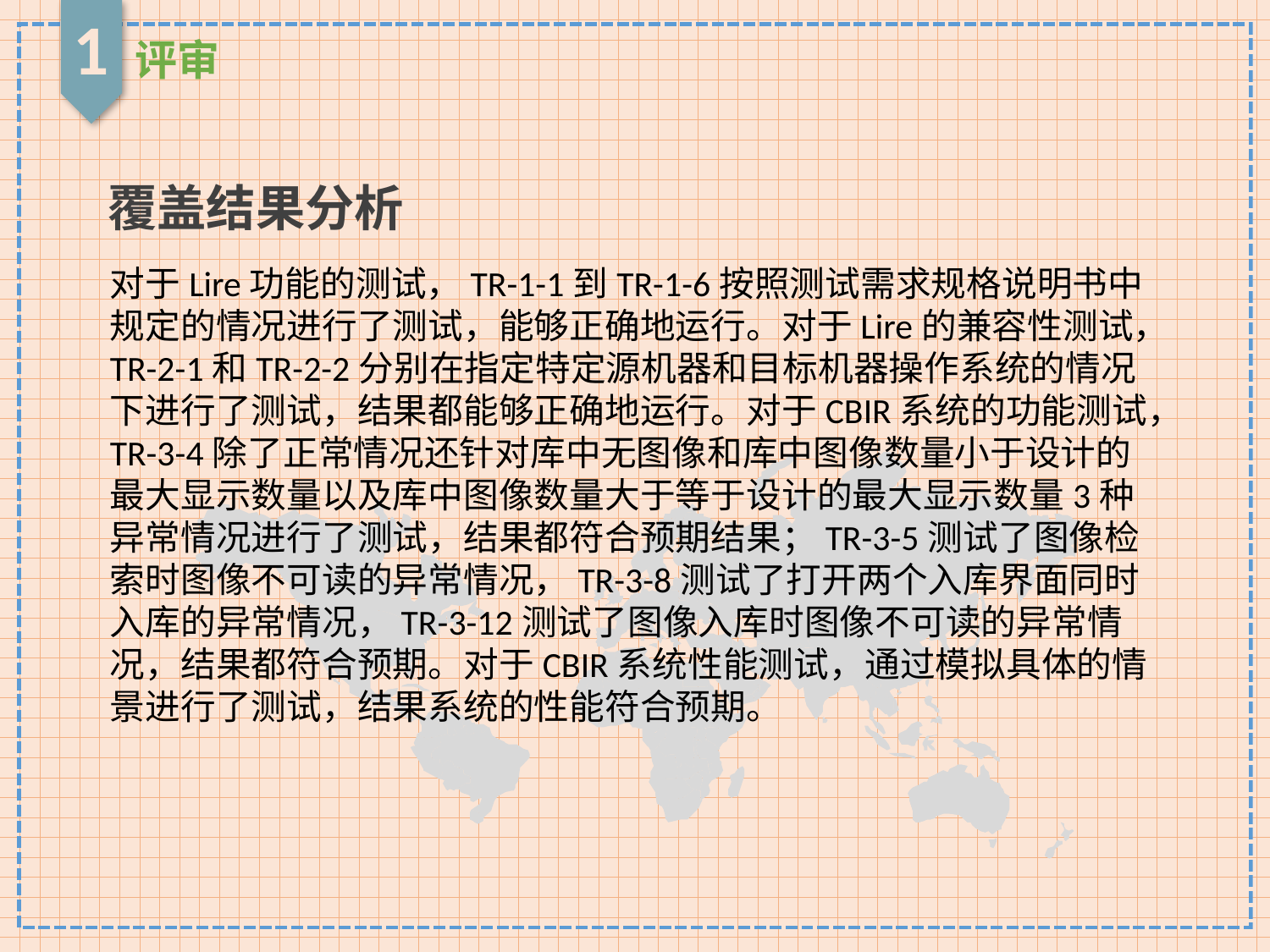

1
评审

覆盖结果分析
对于Lire功能的测试，TR-1-1到TR-1-6按照测试需求规格说明书中规定的情况进行了测试，能够正确地运行。对于Lire的兼容性测试，TR-2-1和TR-2-2分别在指定特定源机器和目标机器操作系统的情况下进行了测试，结果都能够正确地运行。对于CBIR系统的功能测试，TR-3-4除了正常情况还针对库中无图像和库中图像数量小于设计的最大显示数量以及库中图像数量大于等于设计的最大显示数量3种异常情况进行了测试，结果都符合预期结果；TR-3-5测试了图像检索时图像不可读的异常情况，TR-3-8测试了打开两个入库界面同时入库的异常情况，TR-3-12测试了图像入库时图像不可读的异常情况，结果都符合预期。对于CBIR系统性能测试，通过模拟具体的情景进行了测试，结果系统的性能符合预期。